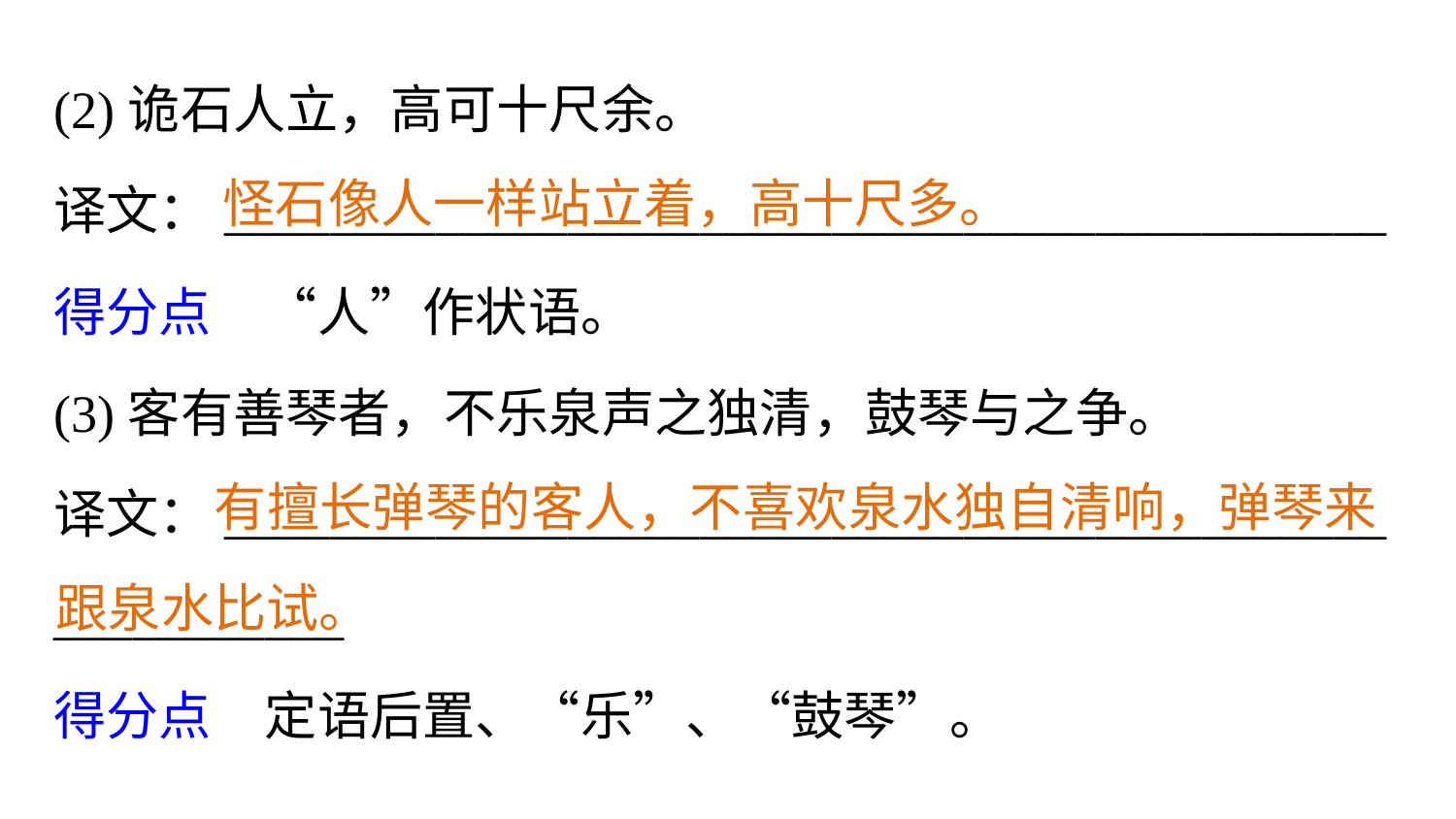

(2)诡石人立，高可十尺余。
译文：____________________________________________
得分点　“人”作状语。
(3)客有善琴者，不乐泉声之独清，鼓琴与之争。
译文：____________________________________________
___________
得分点　定语后置、“乐”、“鼓琴”。
            怪石像人一样站立着，高十尺多。
            有擅长弹琴的客人，不喜欢泉水独自清响，弹琴来跟泉水比试。